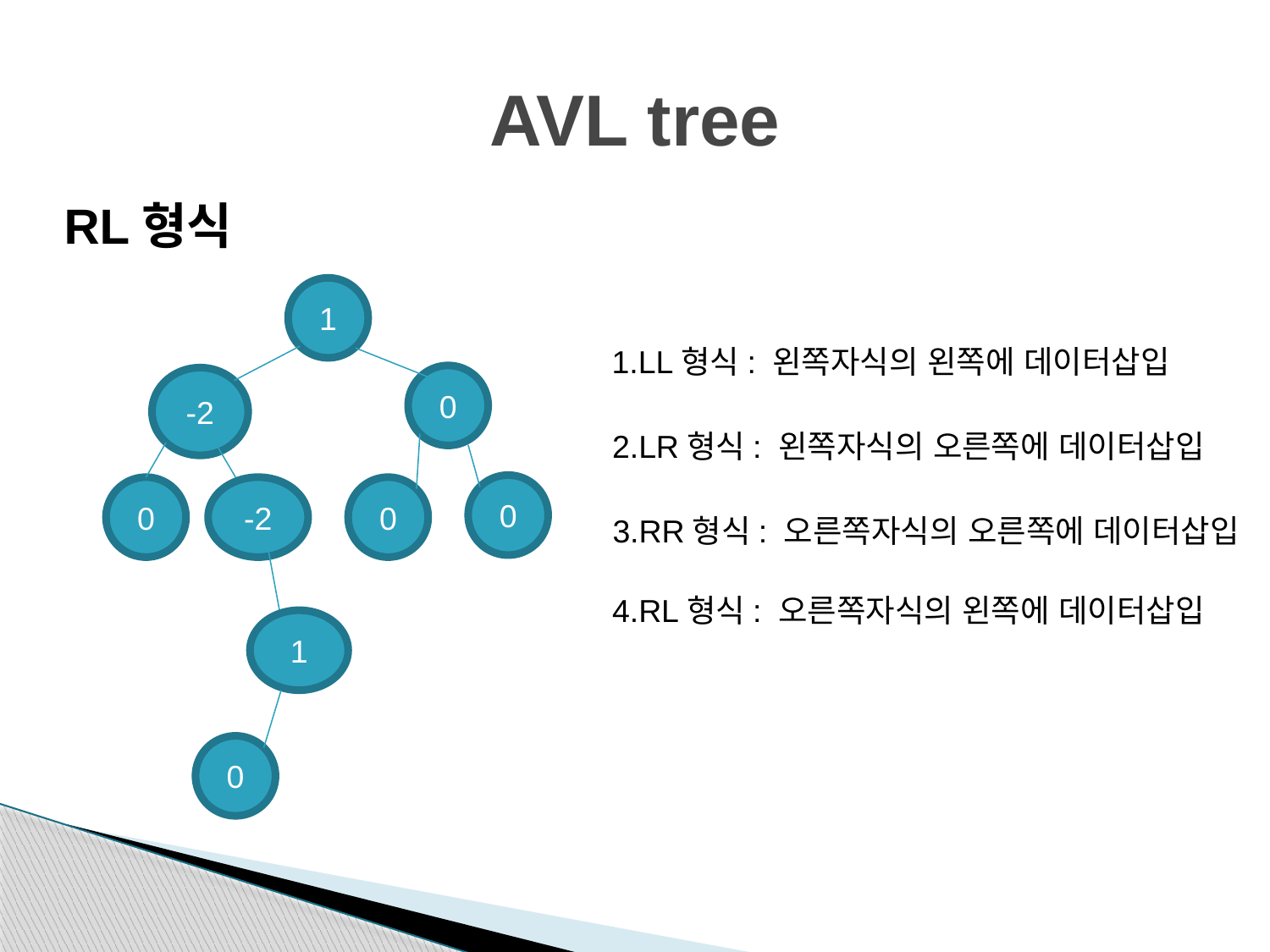

# AVL tree
RL형식
1
1.LL형식: 왼쪽자식의 왼쪽에 데이터삽입
0
-2
2.LR형식: 왼쪽자식의 오른쪽에 데이터삽입
0
0
-2
0
3.RR형식: 오른쪽자식의 오른쪽에 데이터삽입
4.RL형식: 오른쪽자식의 왼쪽에 데이터삽입
1
0